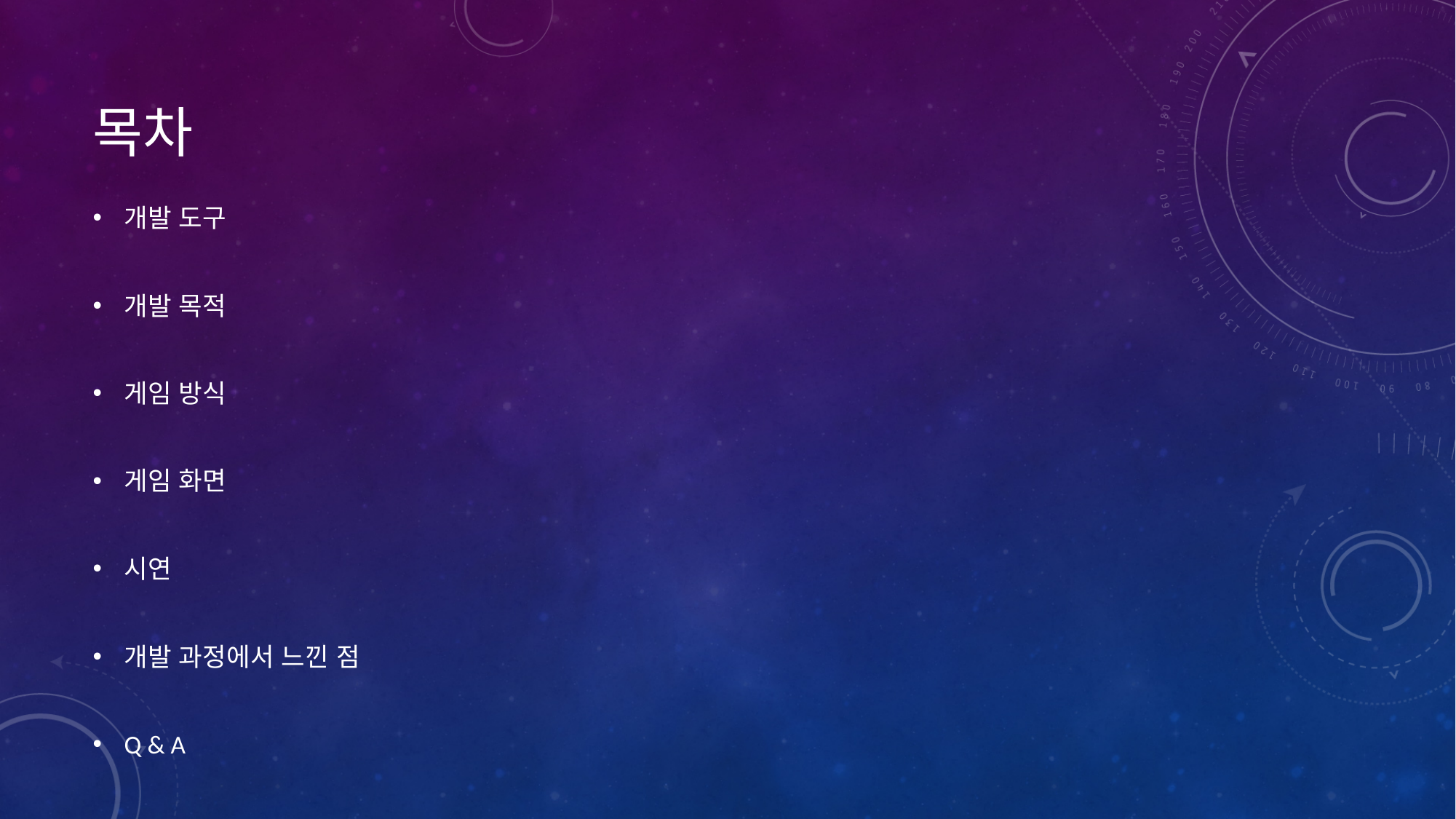

# 목차
개발 도구

개발 목적

게임 방식

게임 화면

시연

개발 과정에서 느낀 점

Q & A